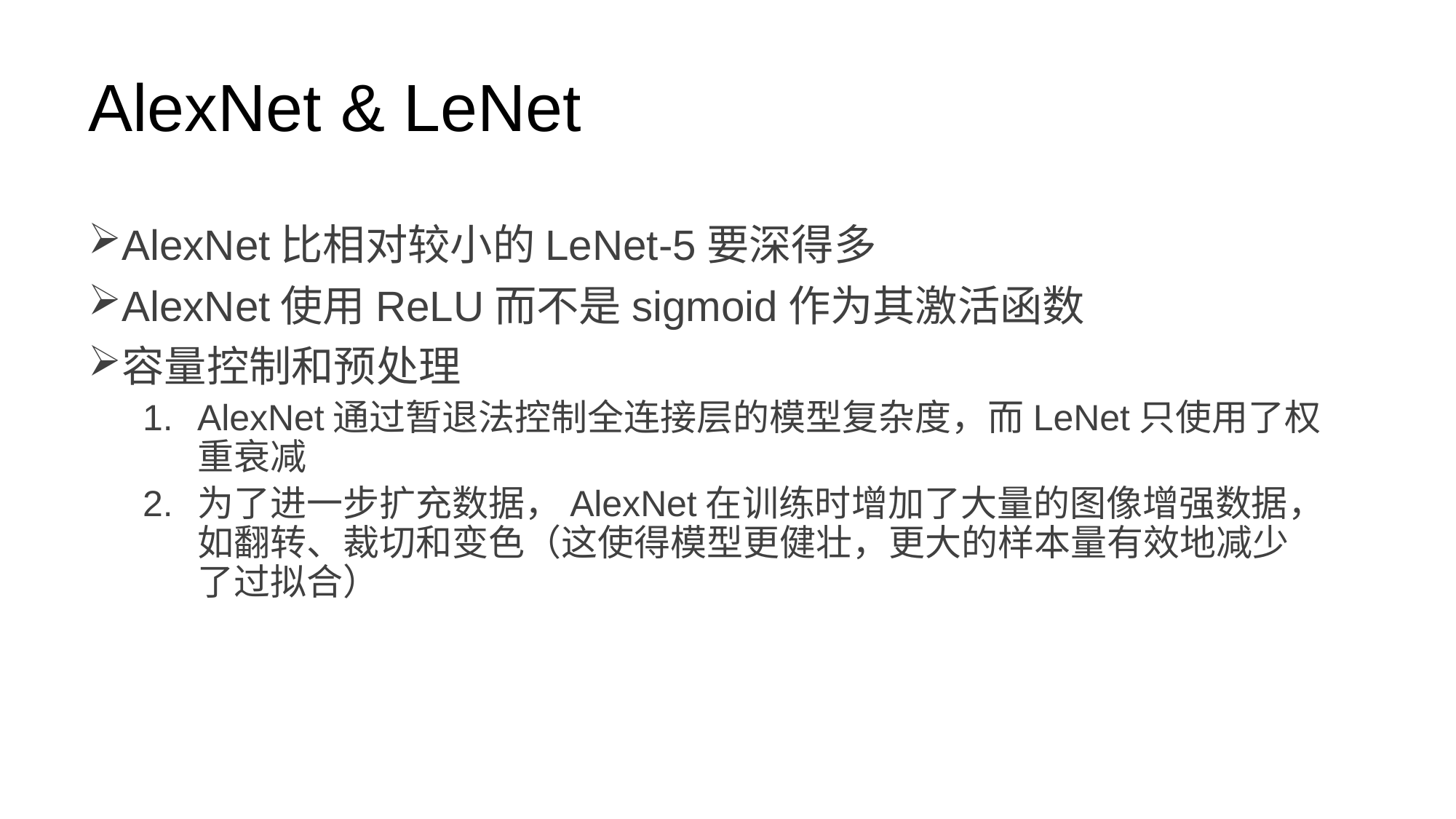

# AlexNet & LeNet
AlexNet比相对较小的LeNet-5要深得多
AlexNet使用ReLU而不是sigmoid作为其激活函数
容量控制和预处理
AlexNet通过暂退法控制全连接层的模型复杂度，而LeNet只使用了权重衰减
为了进一步扩充数据，AlexNet在训练时增加了大量的图像增强数据，如翻转、裁切和变色（这使得模型更健壮，更大的样本量有效地减少了过拟合）